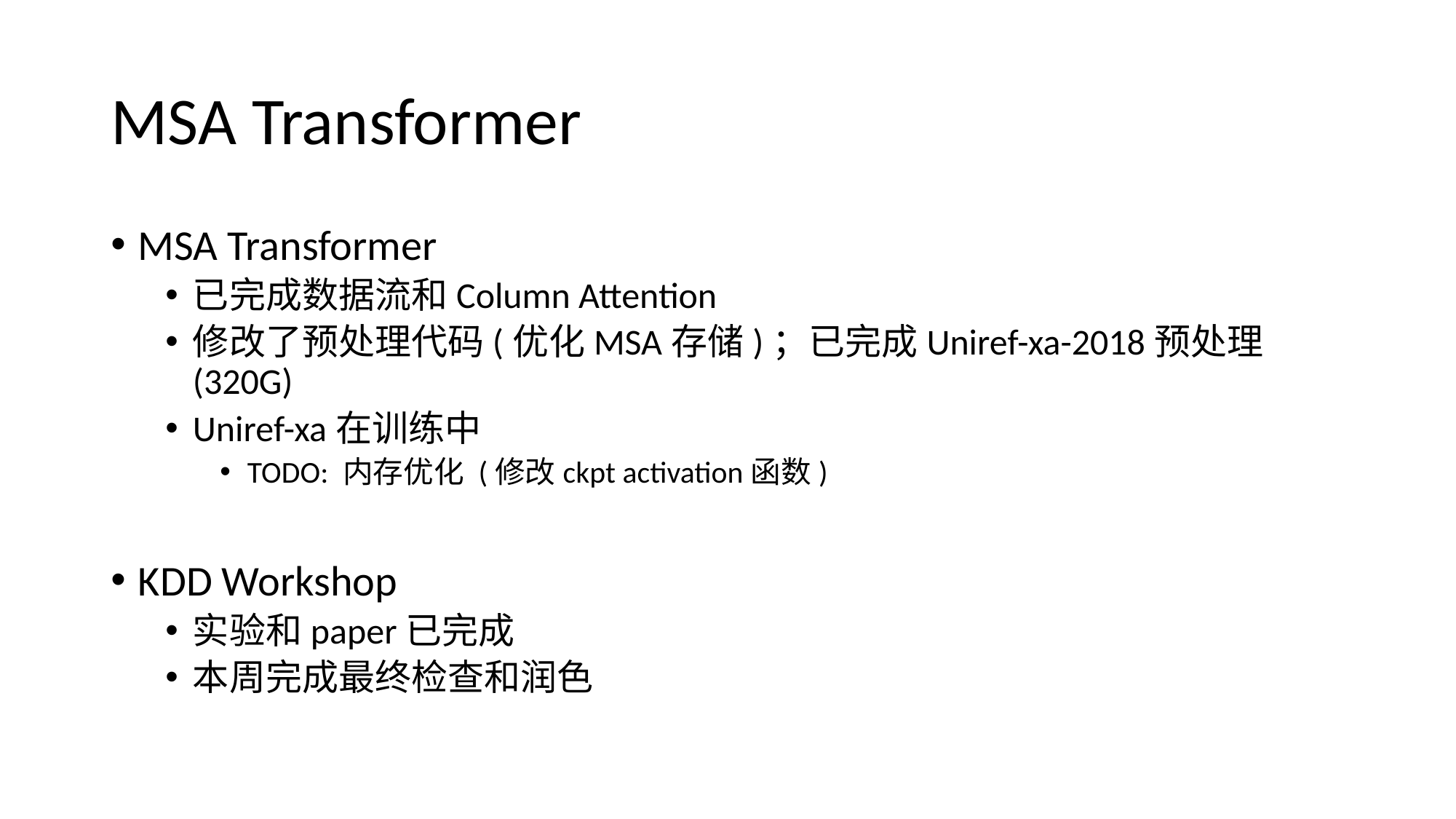

# MSA Transformer
MSA Transformer
已完成数据流和Column Attention
修改了预处理代码(优化MSA存储)；已完成Uniref-xa-2018预处理 (320G)
Uniref-xa在训练中
TODO: 内存优化 (修改ckpt activation函数)

KDD Workshop
实验和paper已完成
本周完成最终检查和润色